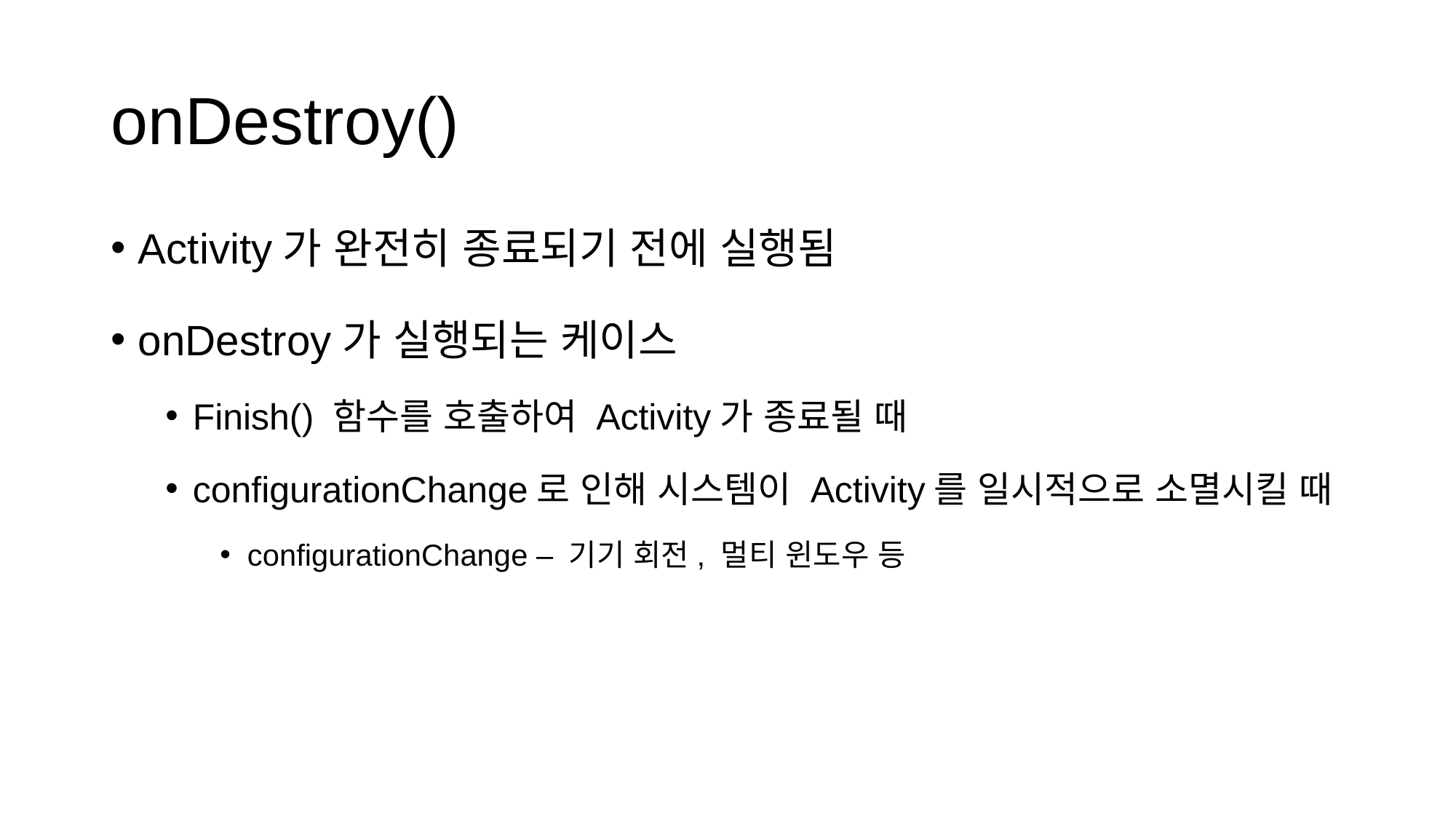

# onDestroy()
Activity가 완전히 종료되기 전에 실행됨
onDestroy가 실행되는 케이스
Finish() 함수를 호출하여 Activity가 종료될 때
configurationChange로 인해 시스템이 Activity를 일시적으로 소멸시킬 때
configurationChange – 기기 회전, 멀티 윈도우 등